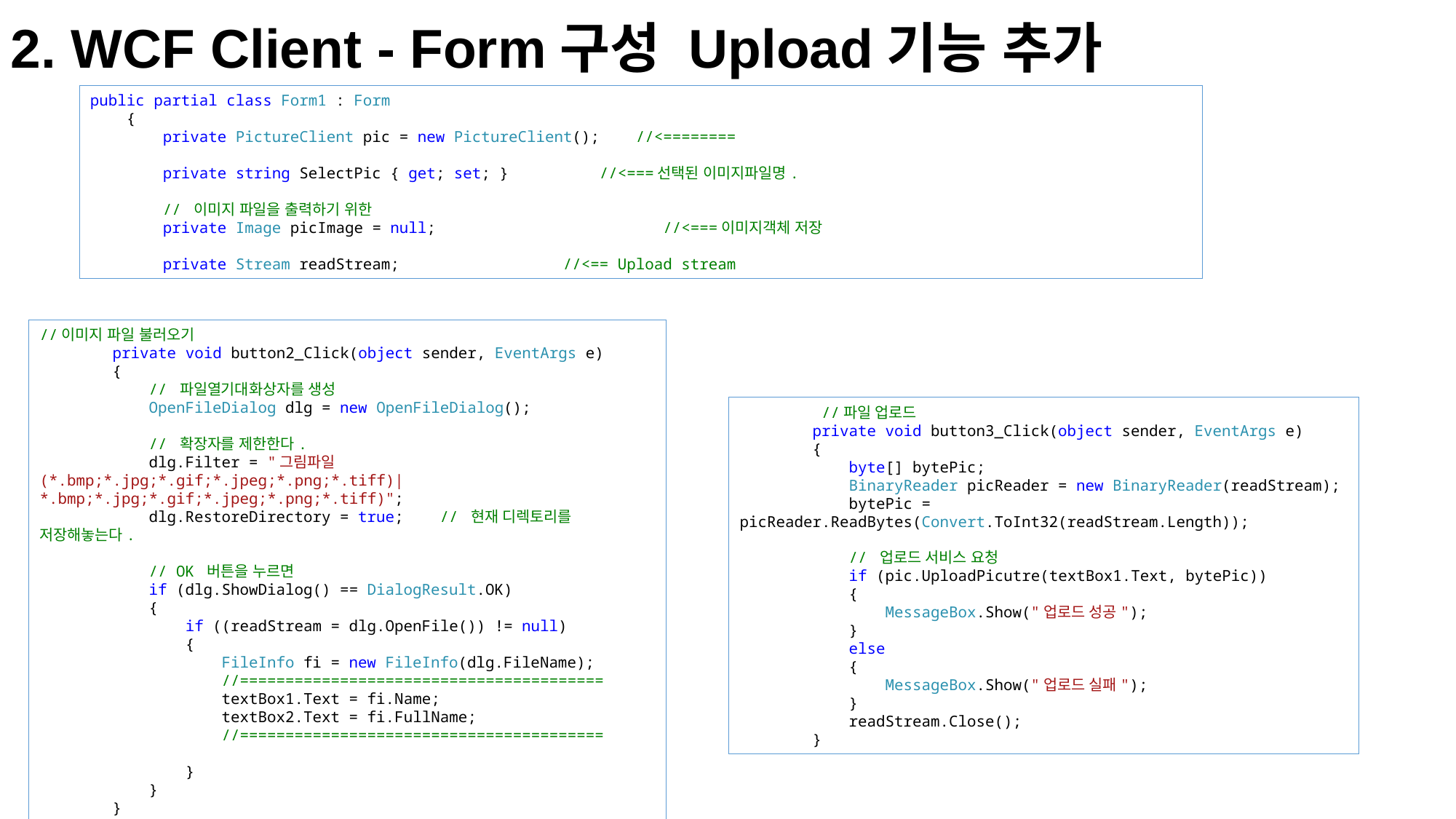

2. WCF Client - Form구성 Upload기능 추가
public partial class Form1 : Form
    {
        private PictureClient pic = new PictureClient();    //<========

        private string SelectPic { get; set; }          //<===선택된 이미지파일명.

        // 이미지 파일을 출력하기 위한
        private Image picImage = null;                         //<===이미지객체 저장

        private Stream readStream;                  //<== Upload stream

//이미지 파일 불러오기
        private void button2_Click(object sender, EventArgs e)
        {
            // 파일열기대화상자를 생성
            OpenFileDialog dlg = new OpenFileDialog();

            // 확장자를 제한한다.
            dlg.Filter = "그림파일 (*.bmp;*.jpg;*.gif;*.jpeg;*.png;*.tiff)|*.bmp;*.jpg;*.gif;*.jpeg;*.png;*.tiff)";
            dlg.RestoreDirectory = true;    // 현재 디렉토리를 저장해놓는다.

            // OK 버튼을 누르면
            if (dlg.ShowDialog() == DialogResult.OK)
            {
                if ((readStream = dlg.OpenFile()) != null)
                {
                    FileInfo fi = new FileInfo(dlg.FileName);
                    //========================================
                    textBox1.Text = fi.Name;
                    textBox2.Text = fi.FullName;
                    //========================================
                }
            }
        }
         //파일 업로드
        private void button3_Click(object sender, EventArgs e)
        {
            byte[] bytePic;
            BinaryReader picReader = new BinaryReader(readStream);
            bytePic = picReader.ReadBytes(Convert.ToInt32(readStream.Length));

            // 업로드 서비스 요청
            if (pic.UploadPicutre(textBox1.Text, bytePic))
            {
                MessageBox.Show("업로드 성공");
            }
            else
            {
                MessageBox.Show("업로드 실패");
            }
            readStream.Close();
        }